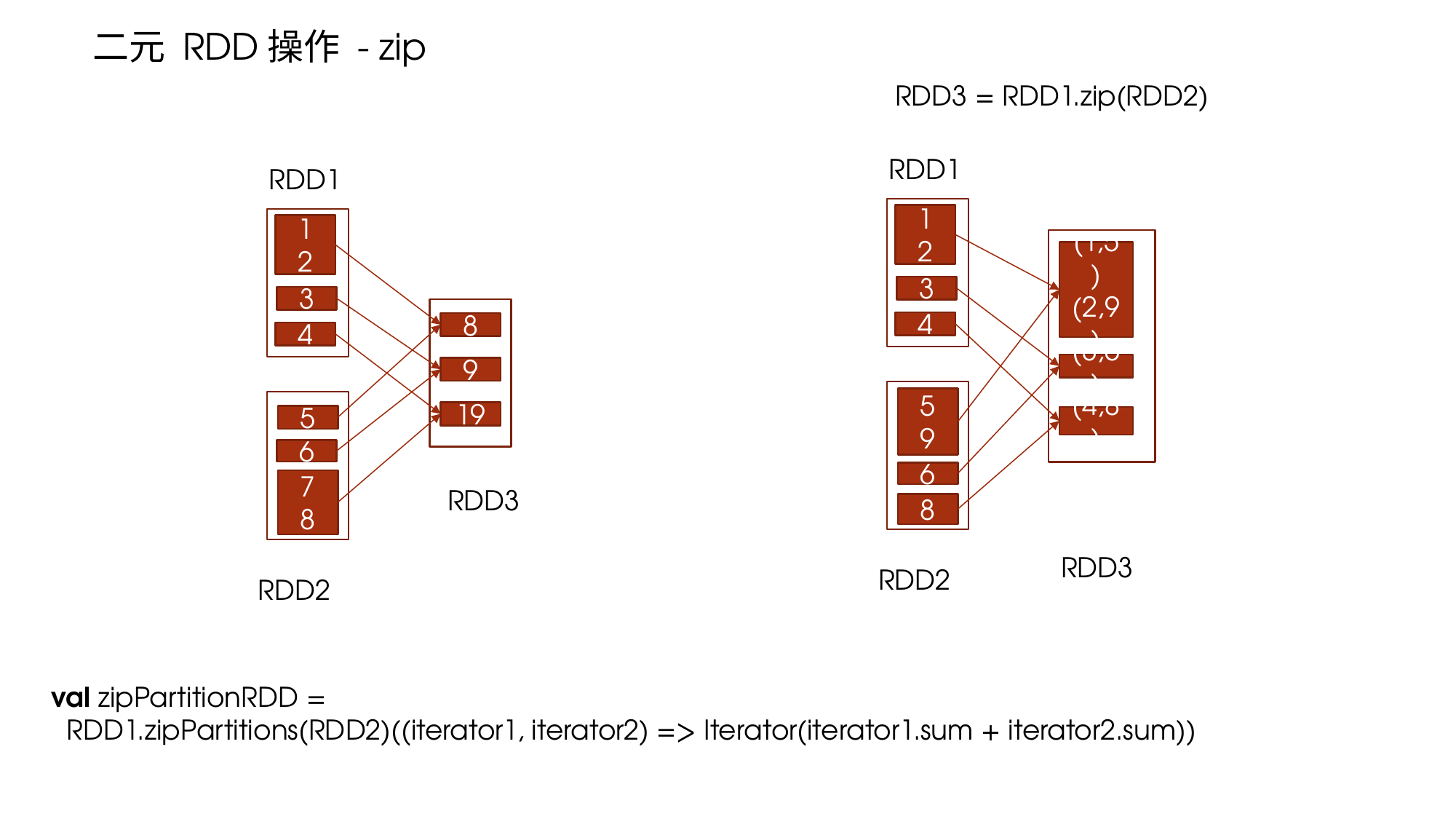

二元 RDD操作 - zip
RDD3 = RDD1.zip(RDD2)
RDD1
RDD1

1
2

1
2

(1,5)
(2,9)
3
3

4
8
4
(3,6)
9

5
9

19
5
(4,8)
6
6
7
8
RDD3
8
RDD3
RDD2
RDD2
val zipPartitionRDD =
  RDD1.zipPartitions(RDD2)((iterator1, iterator2) => Iterator(iterator1.sum + iterator2.sum))